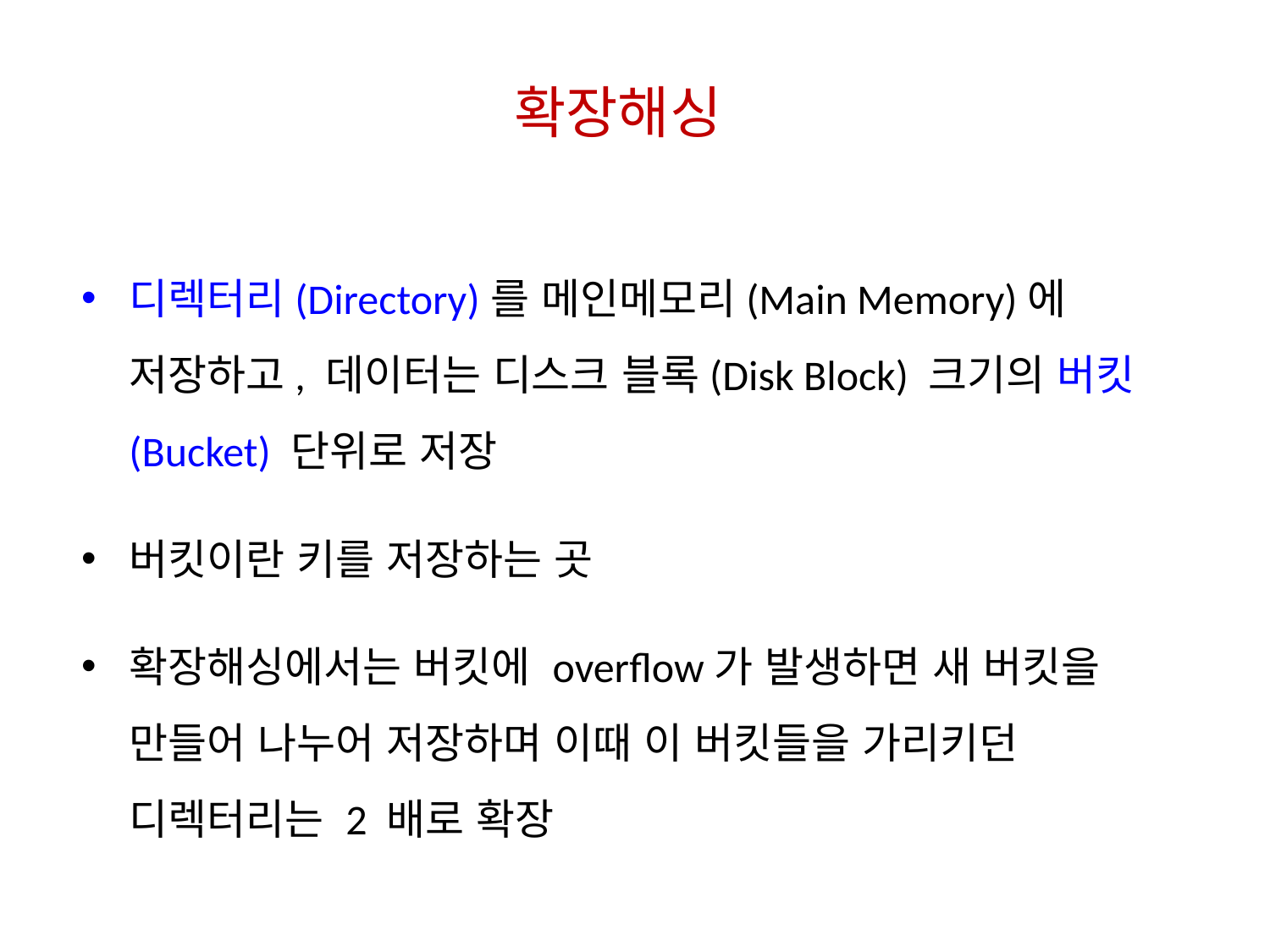

확장해싱
디렉터리(Directory)를 메인메모리(Main Memory)에 저장하고, 데이터는 디스크 블록(Disk Block) 크기의 버킷(Bucket) 단위로 저장
버킷이란 키를 저장하는 곳
확장해싱에서는 버킷에 overflow가 발생하면 새 버킷을 만들어 나누어 저장하며 이때 이 버킷들을 가리키던 디렉터리는 2 배로 확장